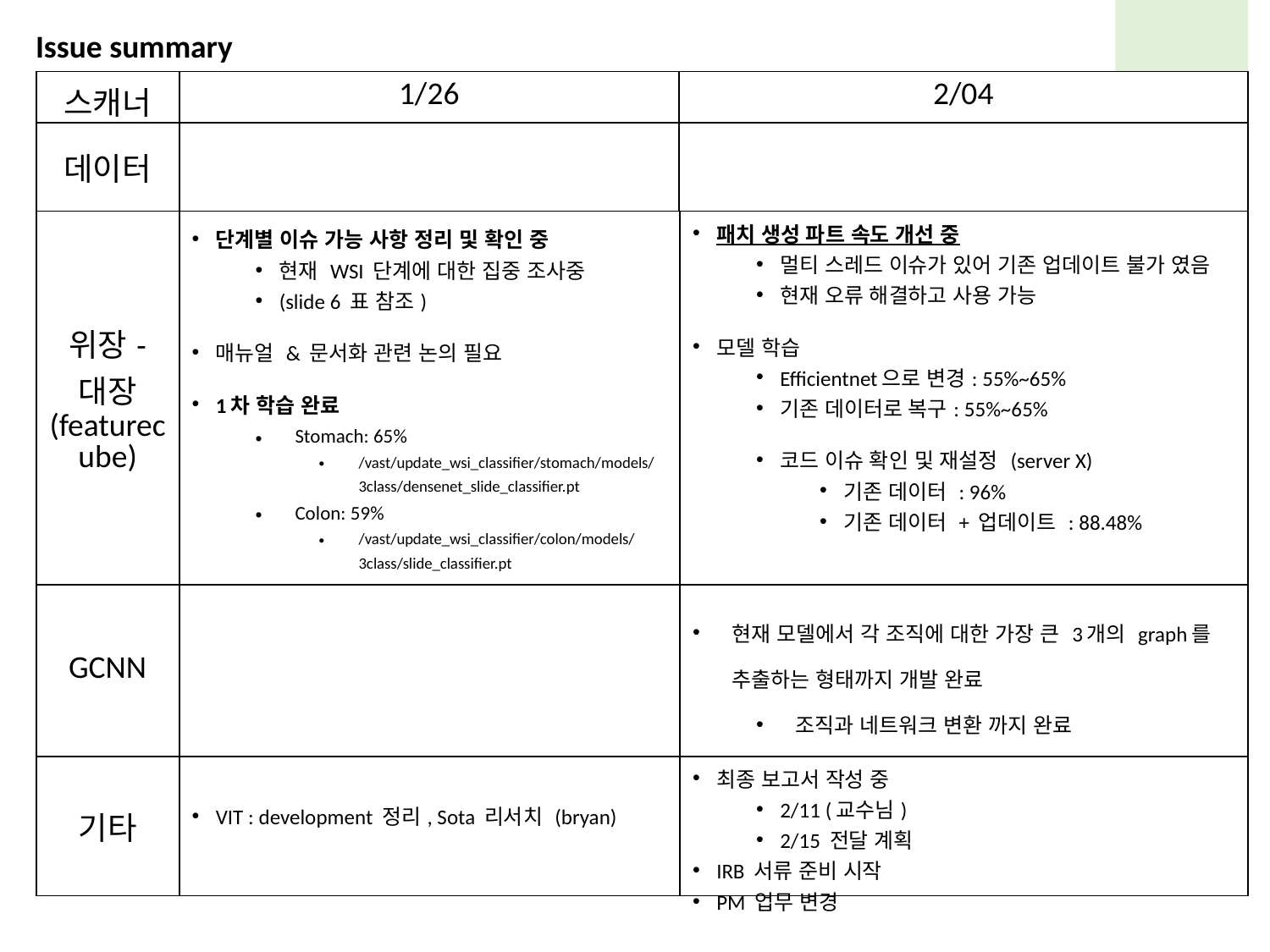

Issue summary
| 스캐너 | 1/26 | 2/04 |
| --- | --- | --- |
| 데이터 |  |  |

| 위장- 대장 (featurecube) | 단계별 이슈 가능 사항 정리 및 확인 중 현재 WSI 단계에 대한 집중 조사중 (slide 6 표 참조) 매뉴얼 & 문서화 관련 논의 필요 1차 학습 완료 Stomach: 65% /vast/update\_wsi\_classifier/stomach/models/3class/densenet\_slide\_classifier.pt Colon: 59% /vast/update\_wsi\_classifier/colon/models/3class/slide\_classifier.pt | 패치 생성 파트 속도 개선 중 멀티 스레드 이슈가 있어 기존 업데이트 불가 였음 현재 오류 해결하고 사용 가능 모델 학습 Efficientnet으로 변경: 55%~65% 기존 데이터로 복구: 55%~65% 코드 이슈 확인 및 재설정 (server X) 기존 데이터 : 96% 기존 데이터 + 업데이트 : 88.48% |
| --- | --- | --- |
| GCNN |  | 현재 모델에서 각 조직에 대한 가장 큰 3개의 graph를 추출하는 형태까지 개발 완료 조직과 네트워크 변환 까지 완료 |
| 기타 | VIT : development 정리, Sota 리서치 (bryan) | 최종 보고서 작성 중 2/11 (교수님) 2/15 전달 계획 IRB 서류 준비 시작 PM 업무 변경 |